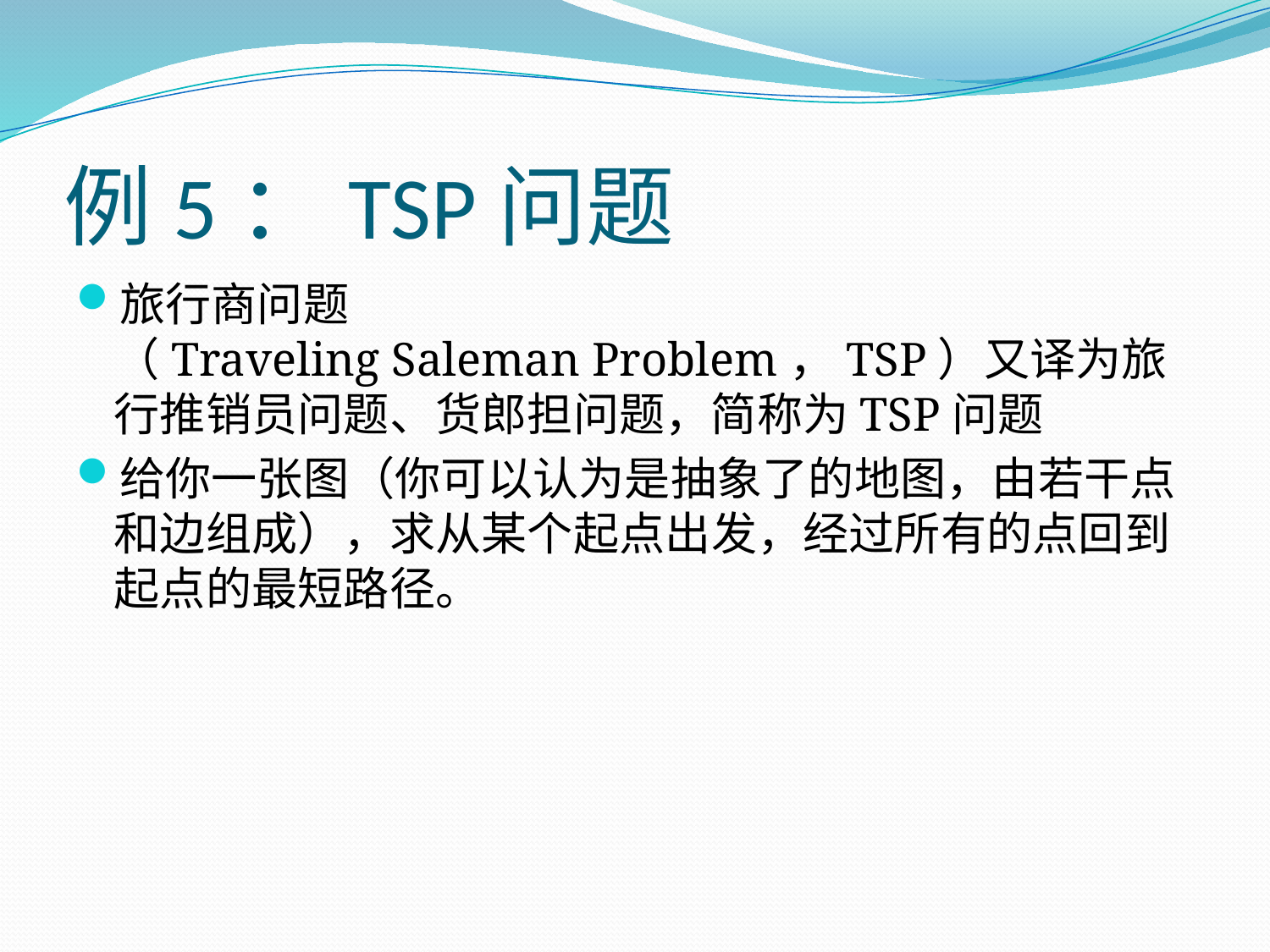

# 例5：TSP问题
旅行商问题（Traveling Saleman Problem，TSP）又译为旅行推销员问题、货郎担问题，简称为TSP问题
给你一张图（你可以认为是抽象了的地图，由若干点和边组成），求从某个起点出发，经过所有的点回到起点的最短路径。